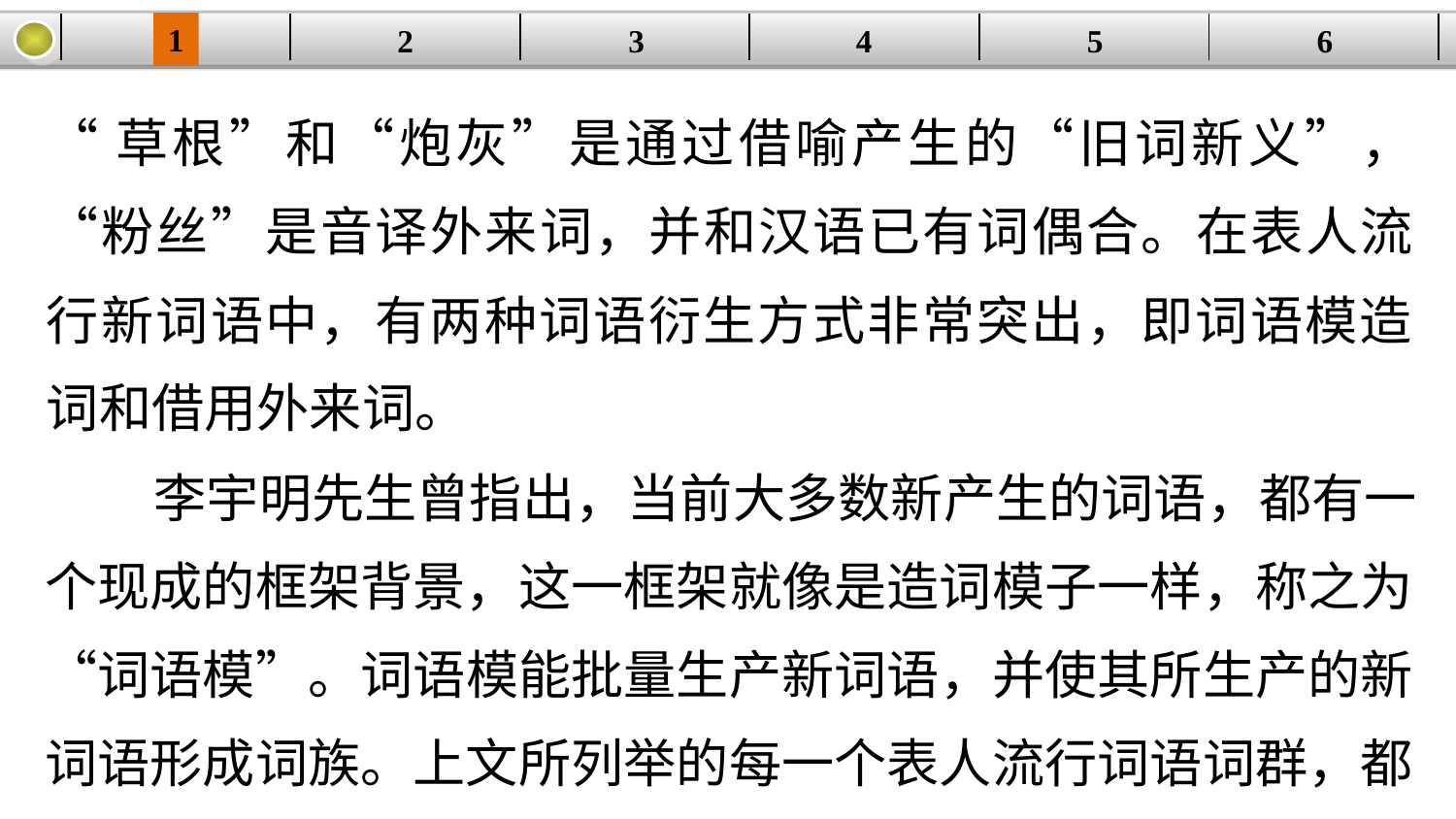

1
3
4
5
6
2
|  |  |  |  |  |  |
| --- | --- | --- | --- | --- | --- |

“草根”和“炮灰”是通过借喻产生的“旧词新义”，“粉丝”是音译外来词，并和汉语已有词偶合。在表人流行新词语中，有两种词语衍生方式非常突出，即词语模造词和借用外来词。
  李宇明先生曾指出，当前大多数新产生的词语，都有一个现成的框架背景，这一框架就像是造词模子一样，称之为“词语模”。词语模能批量生产新词语，并使其所生产的新词语形成词族。上文所列举的每一个表人流行词语词群，都